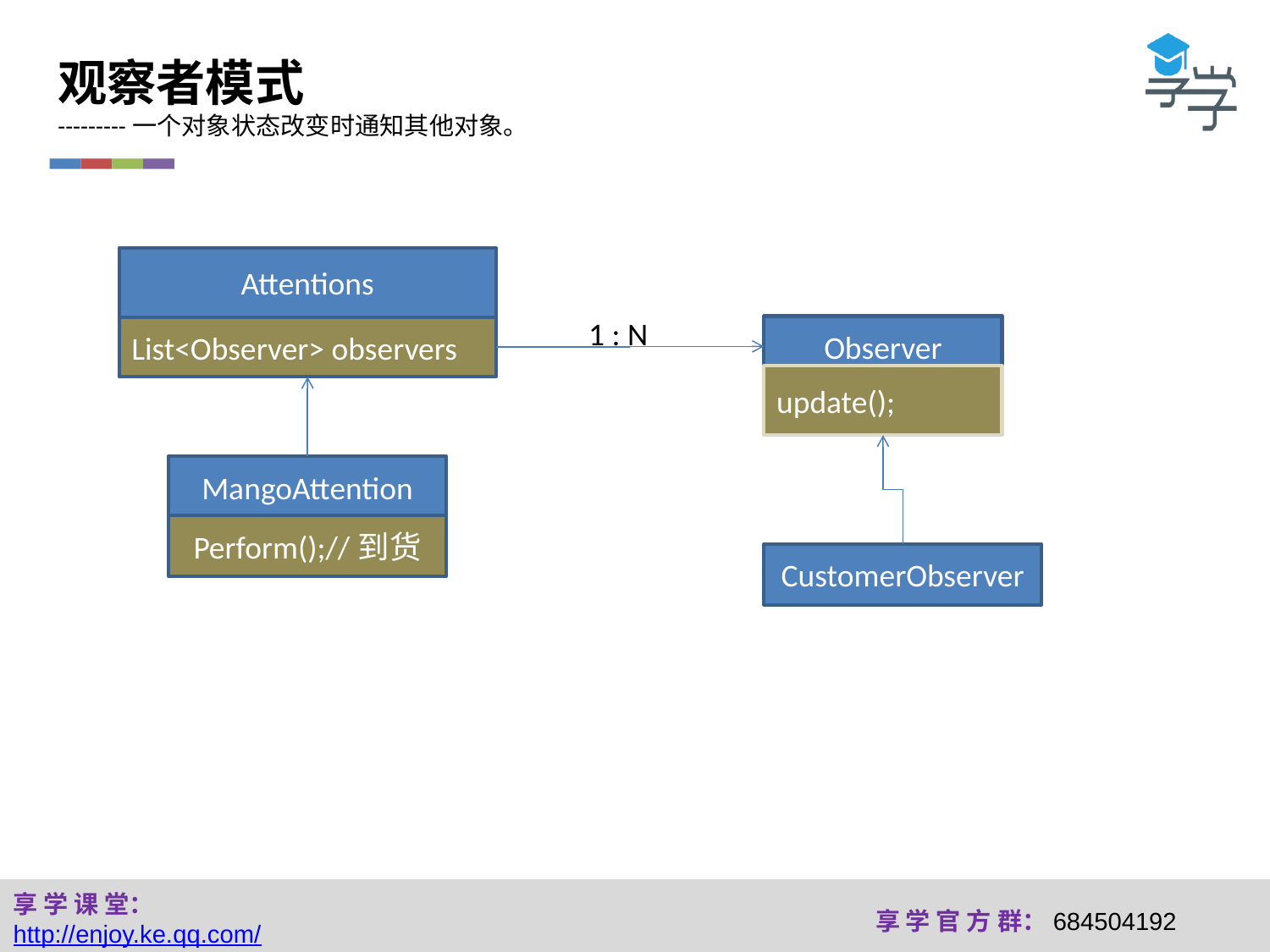

观察者模式
---------一个对象状态改变时通知其他对象。

Attentions
1 : N
Observer
List<Observer> observers
update();
MangoAttention
Perform();//到货
CustomerObserver